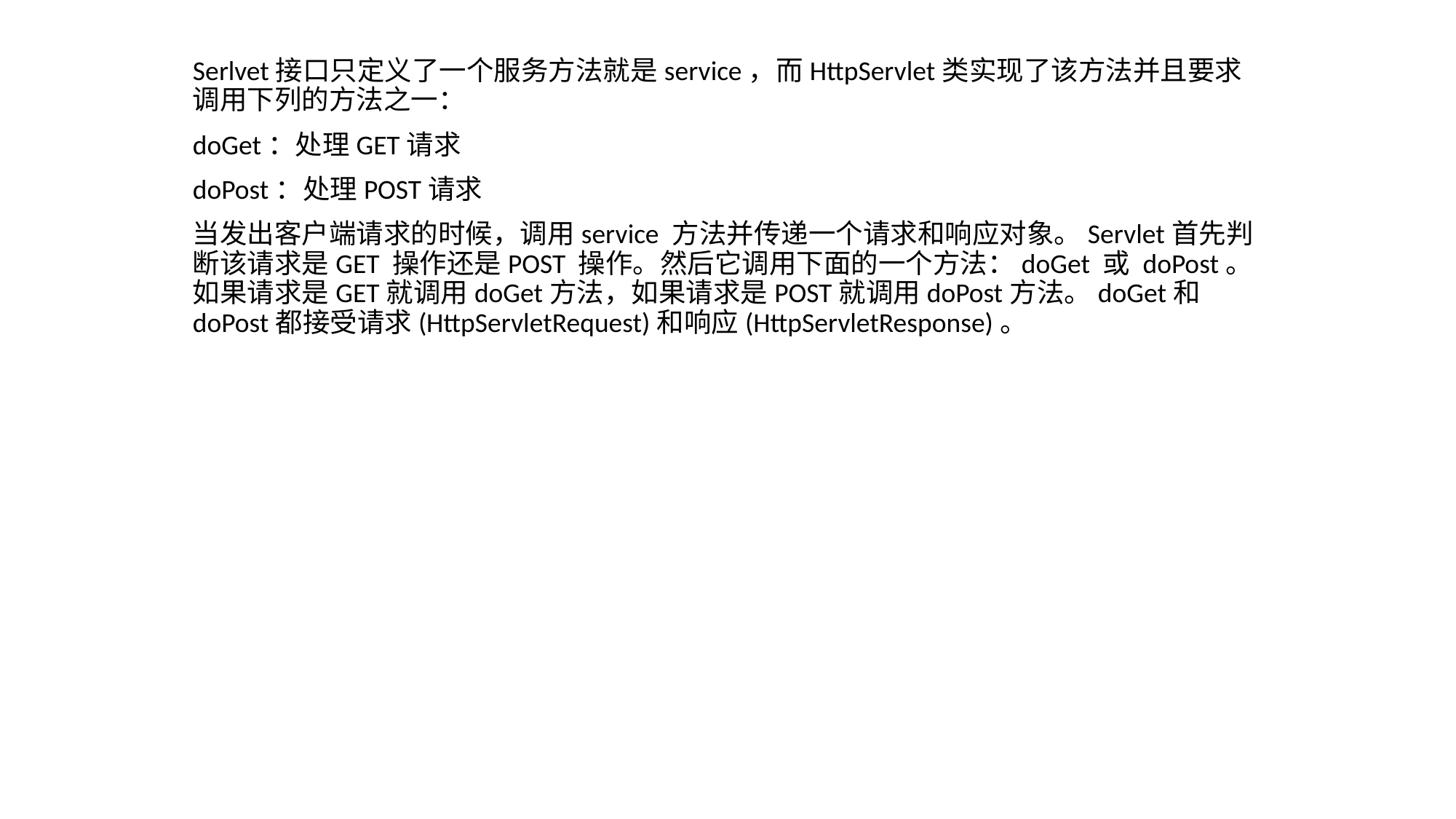

Serlvet接口只定义了一个服务方法就是service，而HttpServlet类实现了该方法并且要求调用下列的方法之一：
doGet：处理GET请求
doPost：处理POST请求
当发出客户端请求的时候，调用service 方法并传递一个请求和响应对象。Servlet首先判断该请求是GET 操作还是POST 操作。然后它调用下面的一个方法：doGet 或 doPost。如果请求是GET就调用doGet方法，如果请求是POST就调用doPost方法。doGet和doPost都接受请求(HttpServletRequest)和响应(HttpServletResponse)。